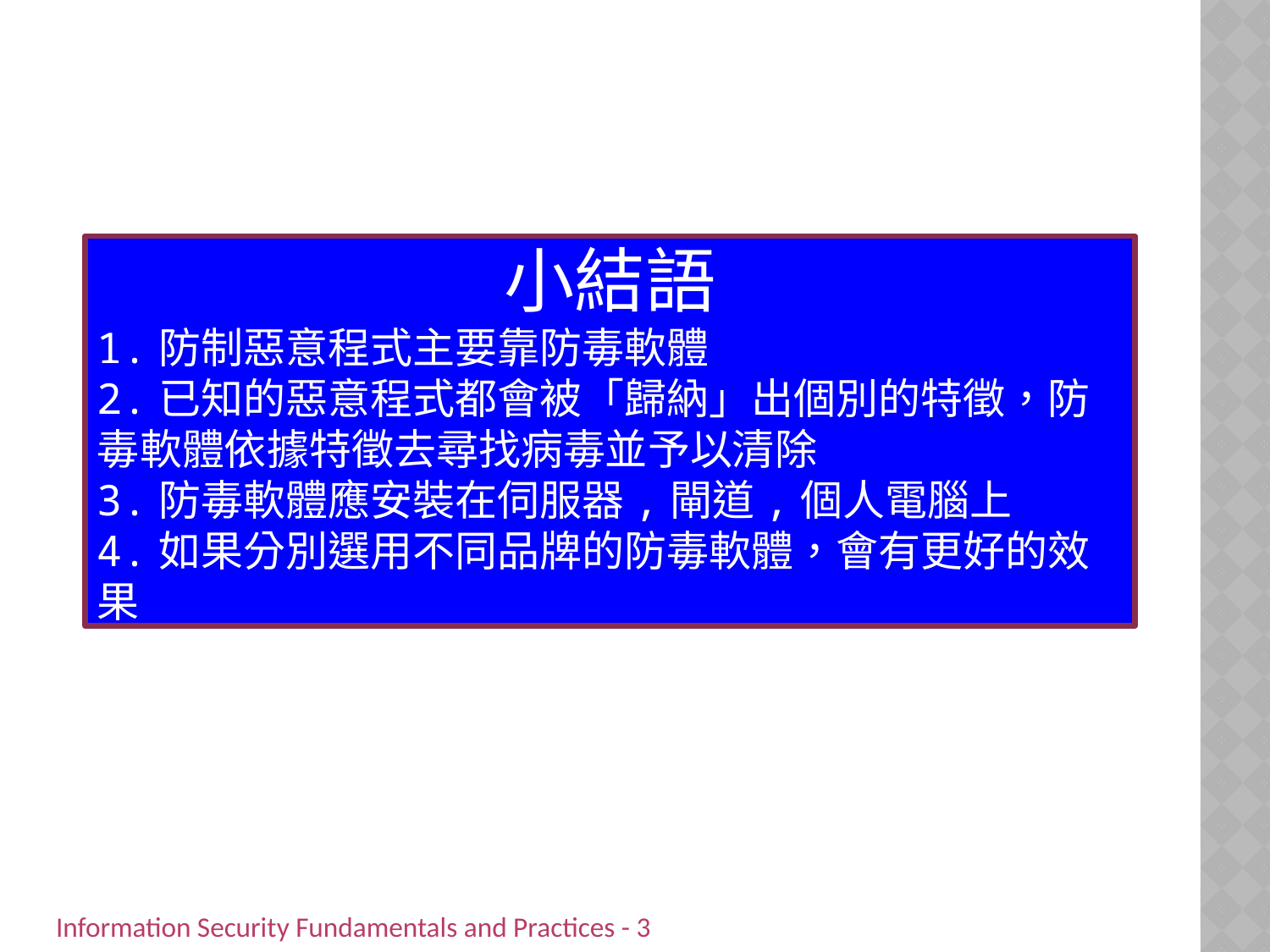

小結語
1.防制惡意程式主要靠防毒軟體
2.已知的惡意程式都會被「歸納」出個別的特徵，防毒軟體依據特徵去尋找病毒並予以清除
3.防毒軟體應安裝在伺服器,閘道,個人電腦上
4.如果分別選用不同品牌的防毒軟體，會有更好的效果